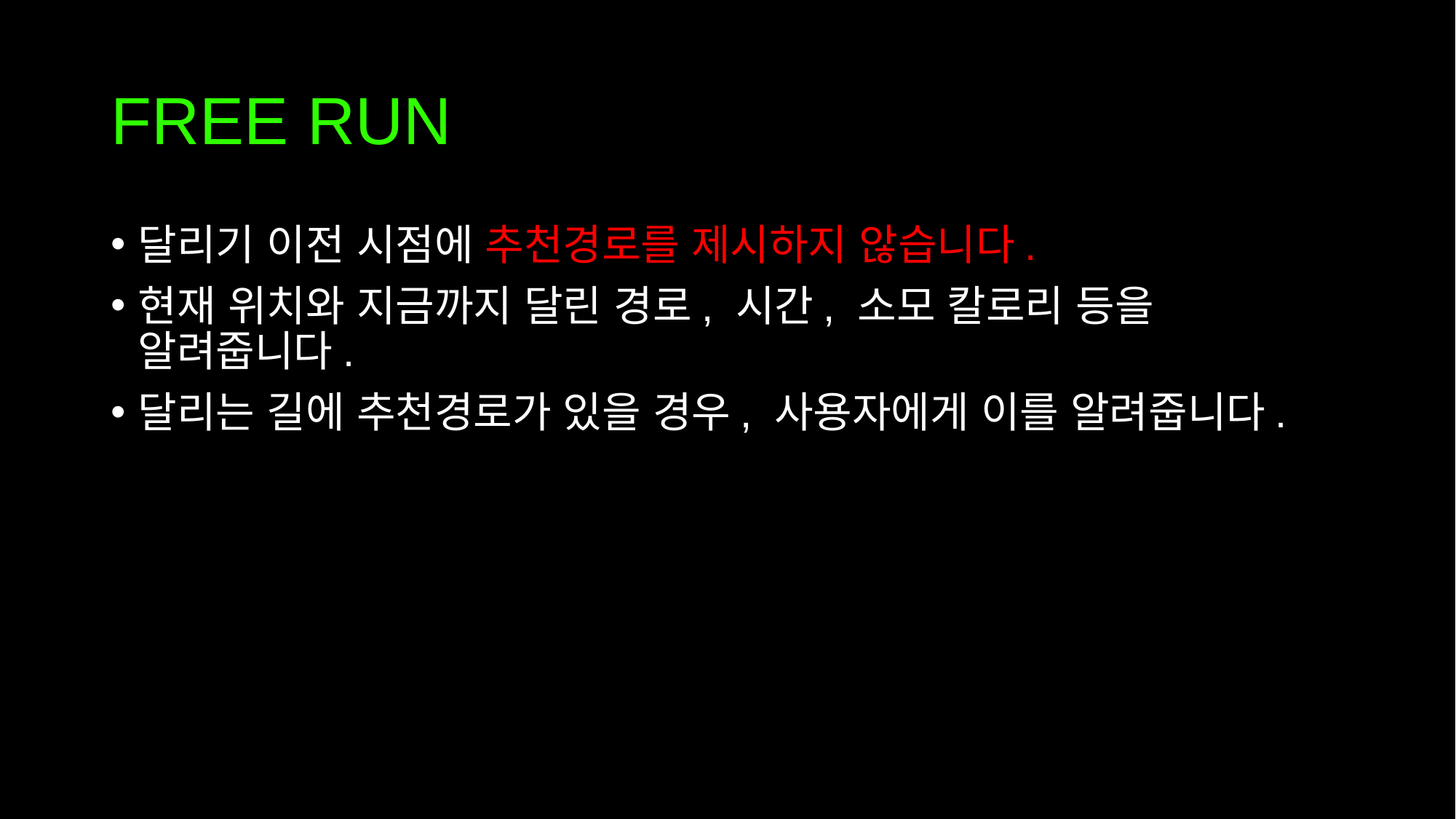

# FREE RUN
달리기 이전 시점에 추천경로를 제시하지 않습니다.
현재 위치와 지금까지 달린 경로, 시간, 소모 칼로리 등을 알려줍니다.
달리는 길에 추천경로가 있을 경우, 사용자에게 이를 알려줍니다.